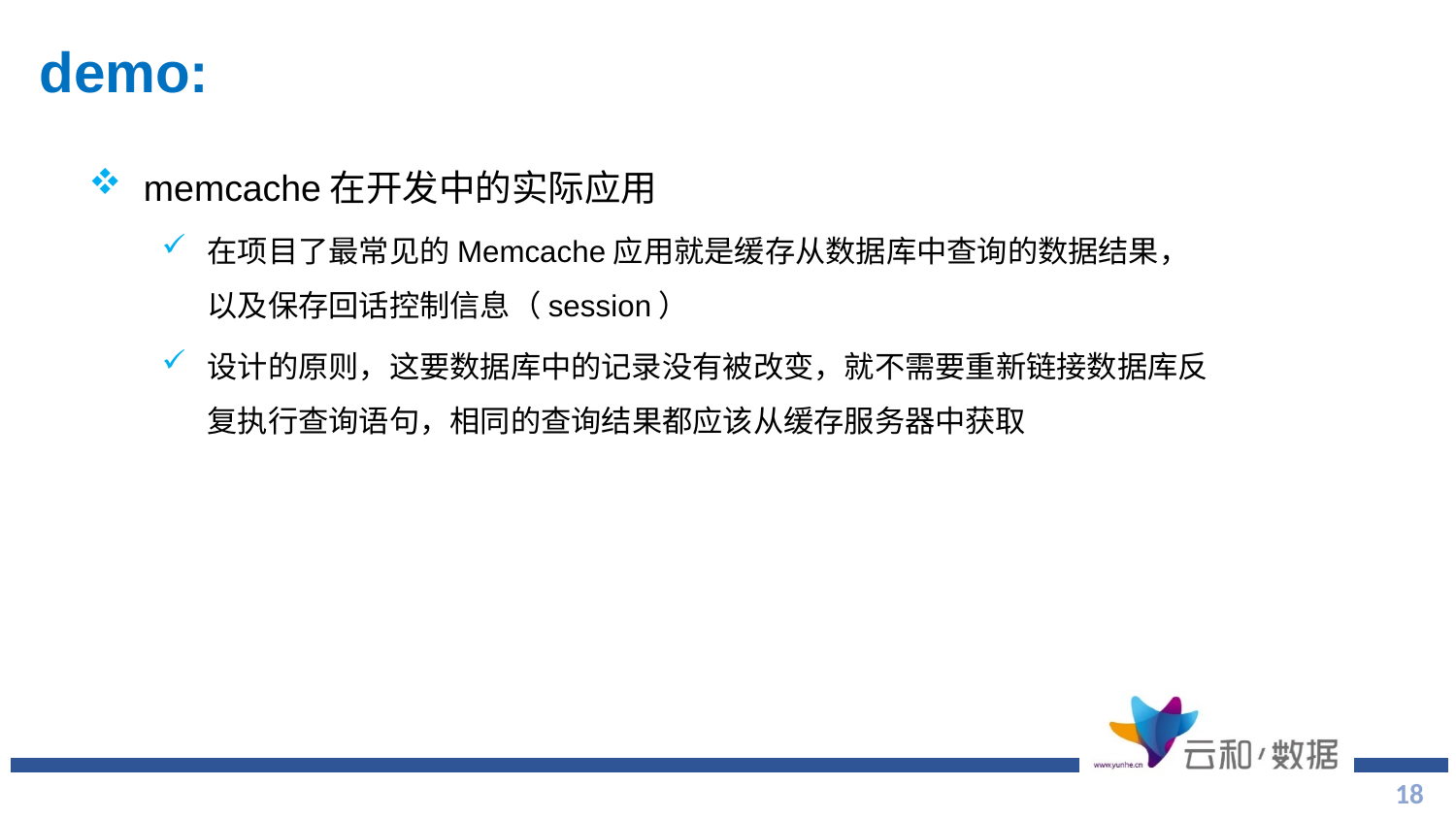

# demo:
memcache在开发中的实际应用
在项目了最常见的Memcache应用就是缓存从数据库中查询的数据结果，以及保存回话控制信息（session）
设计的原则，这要数据库中的记录没有被改变，就不需要重新链接数据库反复执行查询语句，相同的查询结果都应该从缓存服务器中获取
18